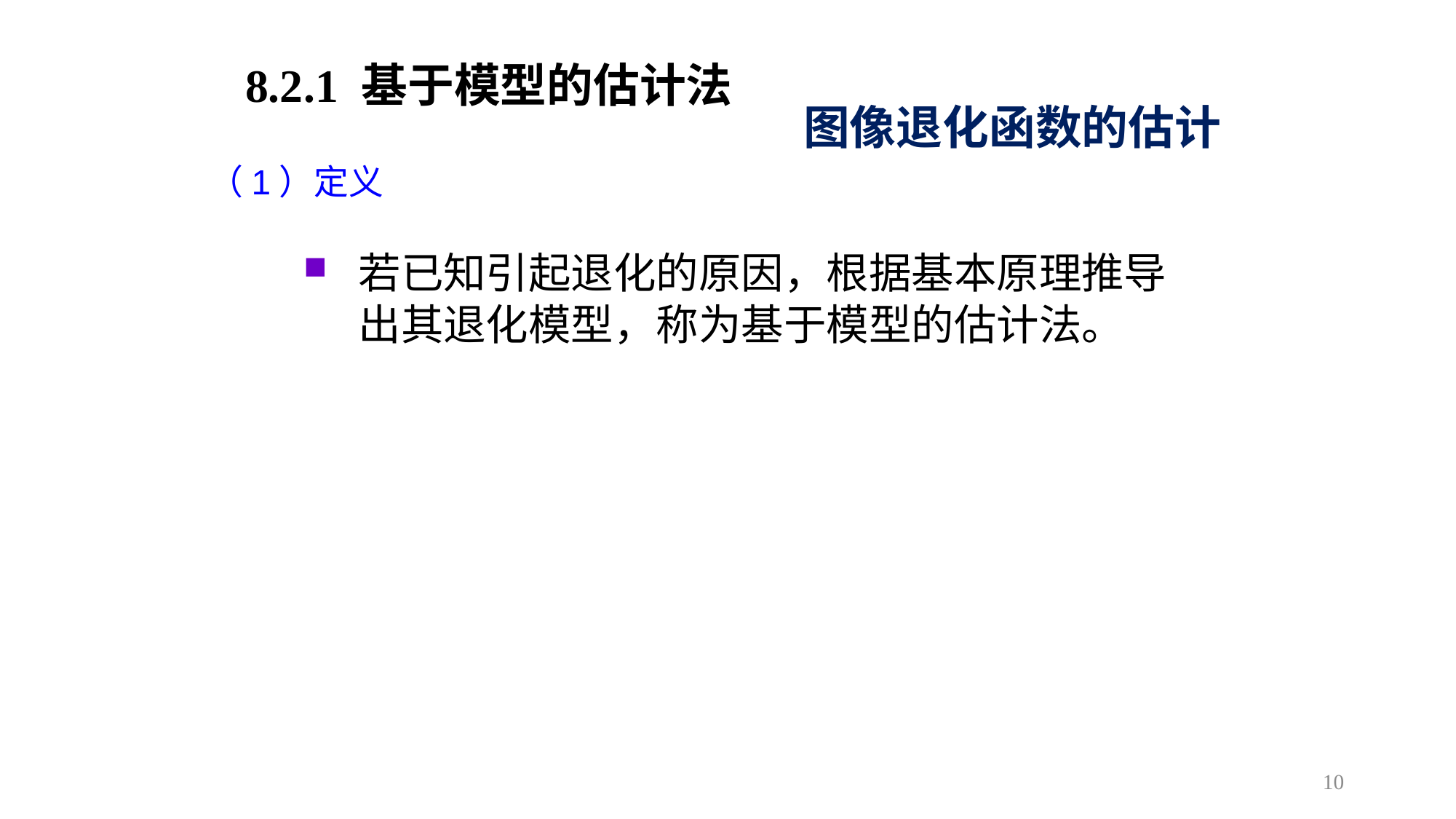

8.2.1 基于模型的估计法
图像退化函数的估计
（1）定义
若已知引起退化的原因，根据基本原理推导出其退化模型，称为基于模型的估计法。
10